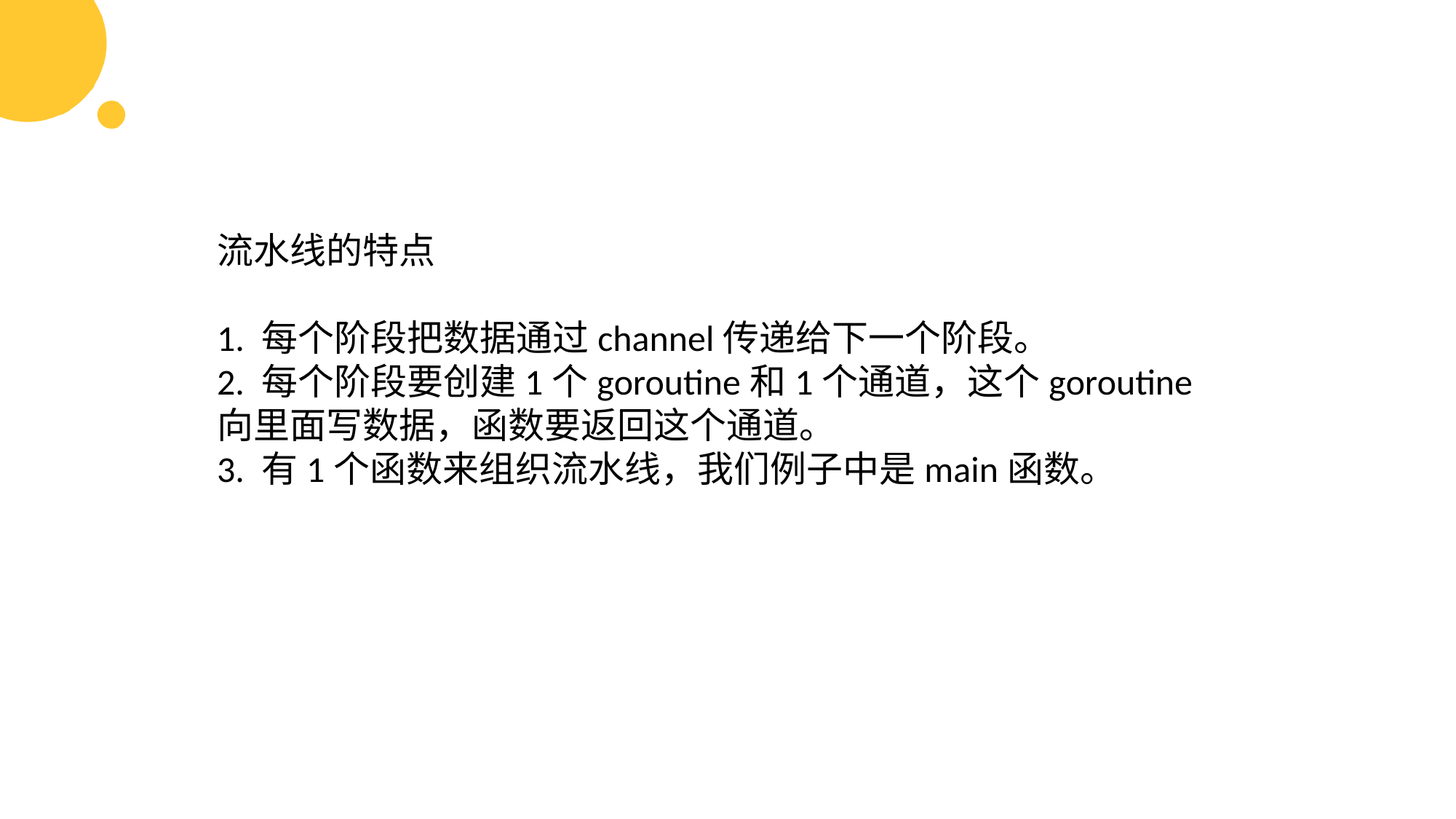

流水线的特点

1. 每个阶段把数据通过channel传递给下一个阶段。
2. 每个阶段要创建1个goroutine和1个通道，这个goroutine向里面写数据，函数要返回这个通道。
3. 有1个函数来组织流水线，我们例子中是main函数。